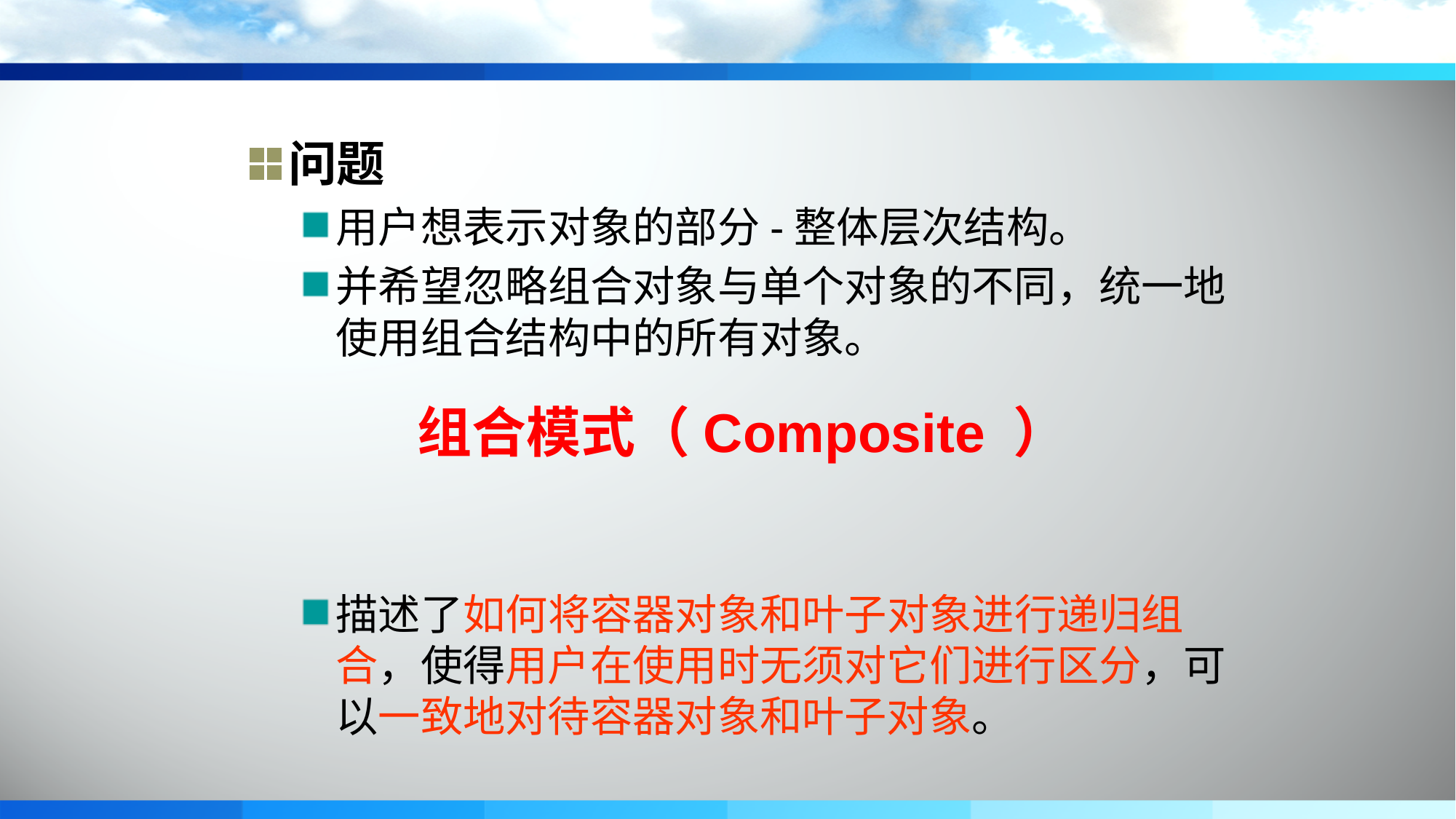

问题
用户想表示对象的部分-整体层次结构。
并希望忽略组合对象与单个对象的不同，统一地使用组合结构中的所有对象。

描述了如何将容器对象和叶子对象进行递归组合，使得用户在使用时无须对它们进行区分，可以一致地对待容器对象和叶子对象。
组合模式（Composite ）